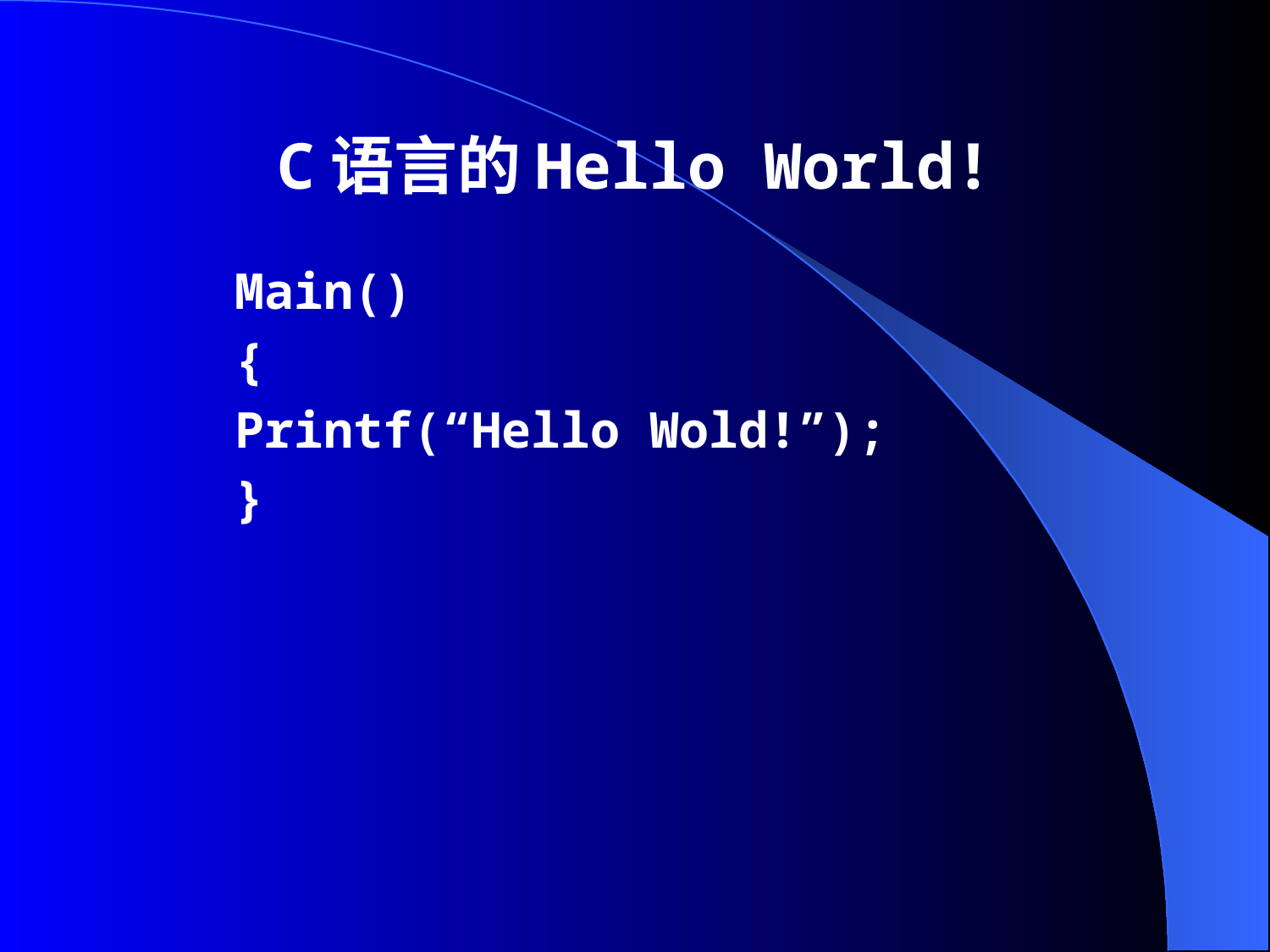

# C语言的Hello World!
Main()
{
Printf(“Hello Wold!”);
}